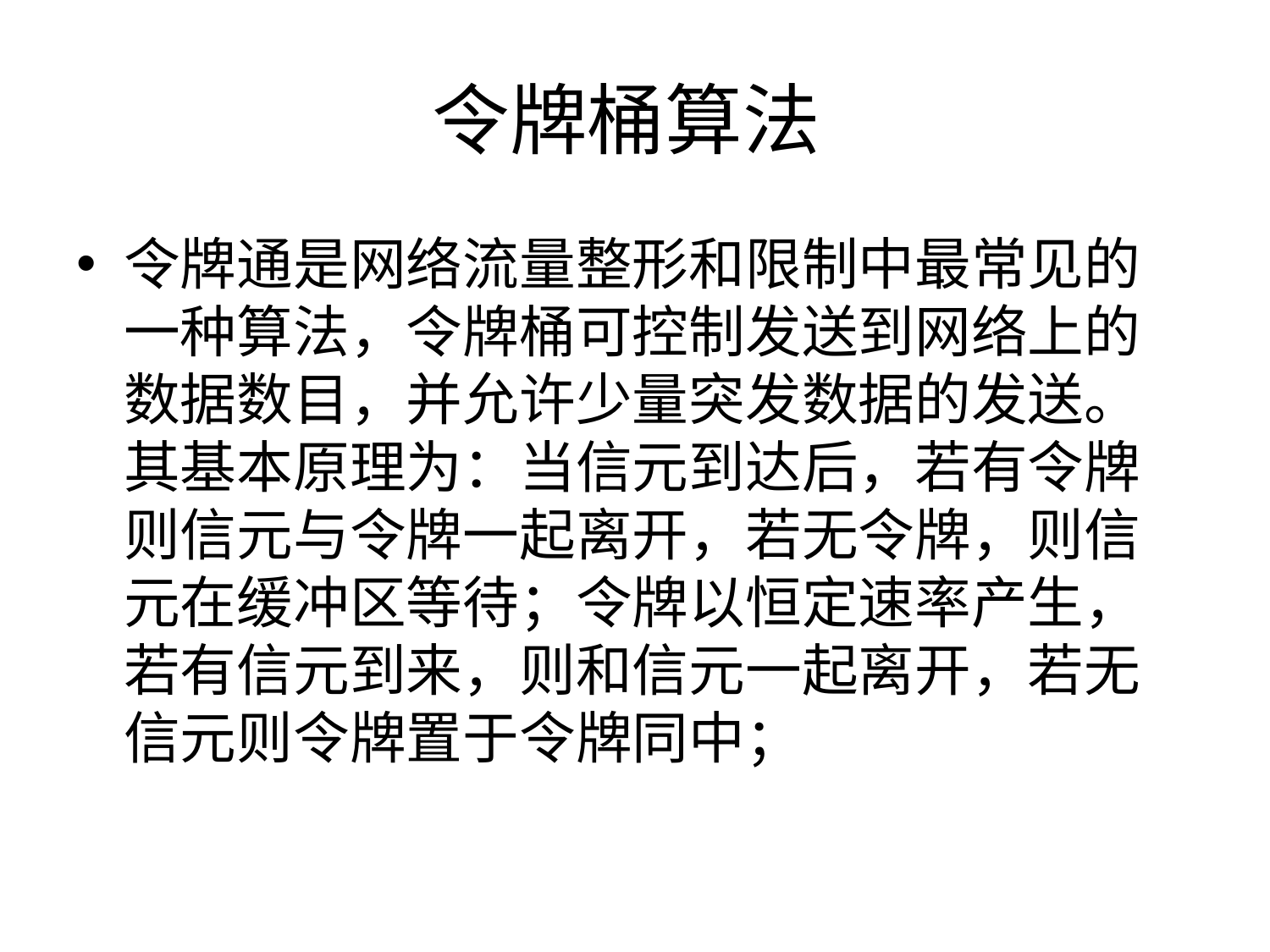

# 令牌桶算法
令牌通是网络流量整形和限制中最常见的一种算法，令牌桶可控制发送到网络上的数据数目，并允许少量突发数据的发送。其基本原理为：当信元到达后，若有令牌则信元与令牌一起离开，若无令牌，则信元在缓冲区等待；令牌以恒定速率产生，若有信元到来，则和信元一起离开，若无信元则令牌置于令牌同中；